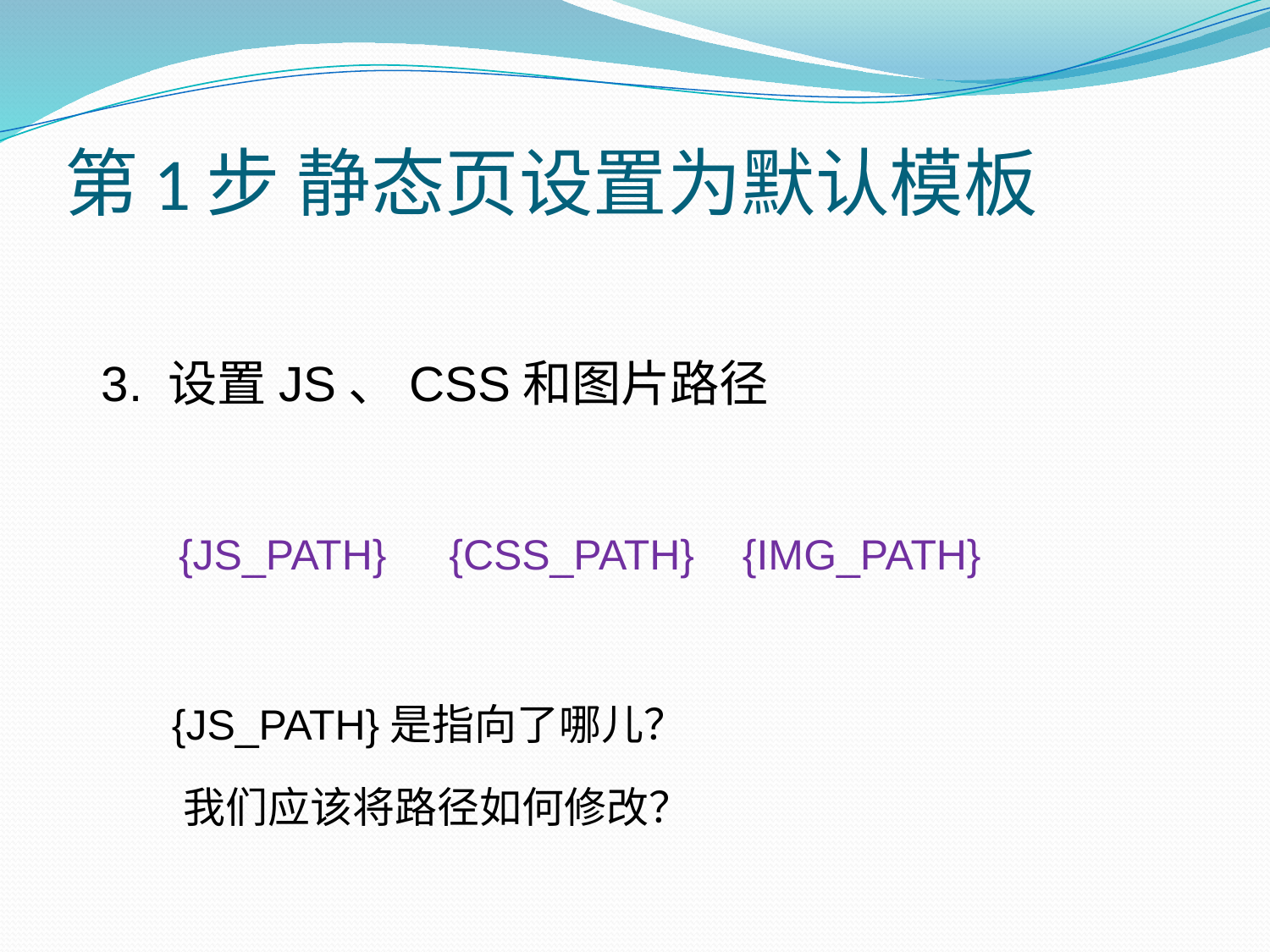

# 第1步 静态页设置为默认模板

3. 设置JS、CSS和图片路径
{JS_PATH}
{CSS_PATH}
{IMG_PATH}
{JS_PATH}是指向了哪儿？
我们应该将路径如何修改？